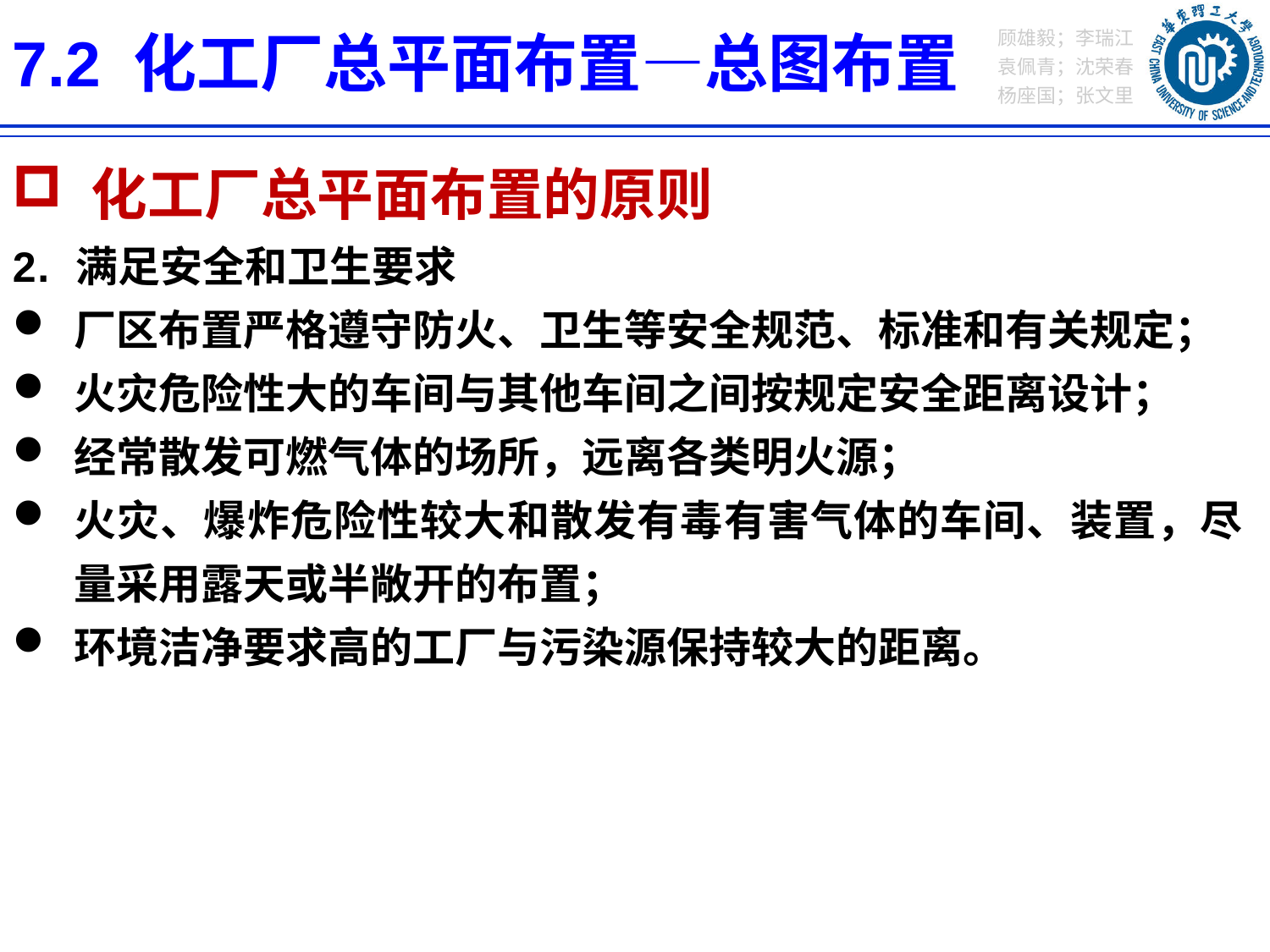

7.2 化工厂总平面布置—总图布置
 化工厂总平面布置的原则
满足安全和卫生要求
厂区布置严格遵守防火、卫生等安全规范、标准和有关规定；
火灾危险性大的车间与其他车间之间按规定安全距离设计；
经常散发可燃气体的场所，远离各类明火源；
火灾、爆炸危险性较大和散发有毒有害气体的车间、装置，尽量采用露天或半敞开的布置；
环境洁净要求高的工厂与污染源保持较大的距离。